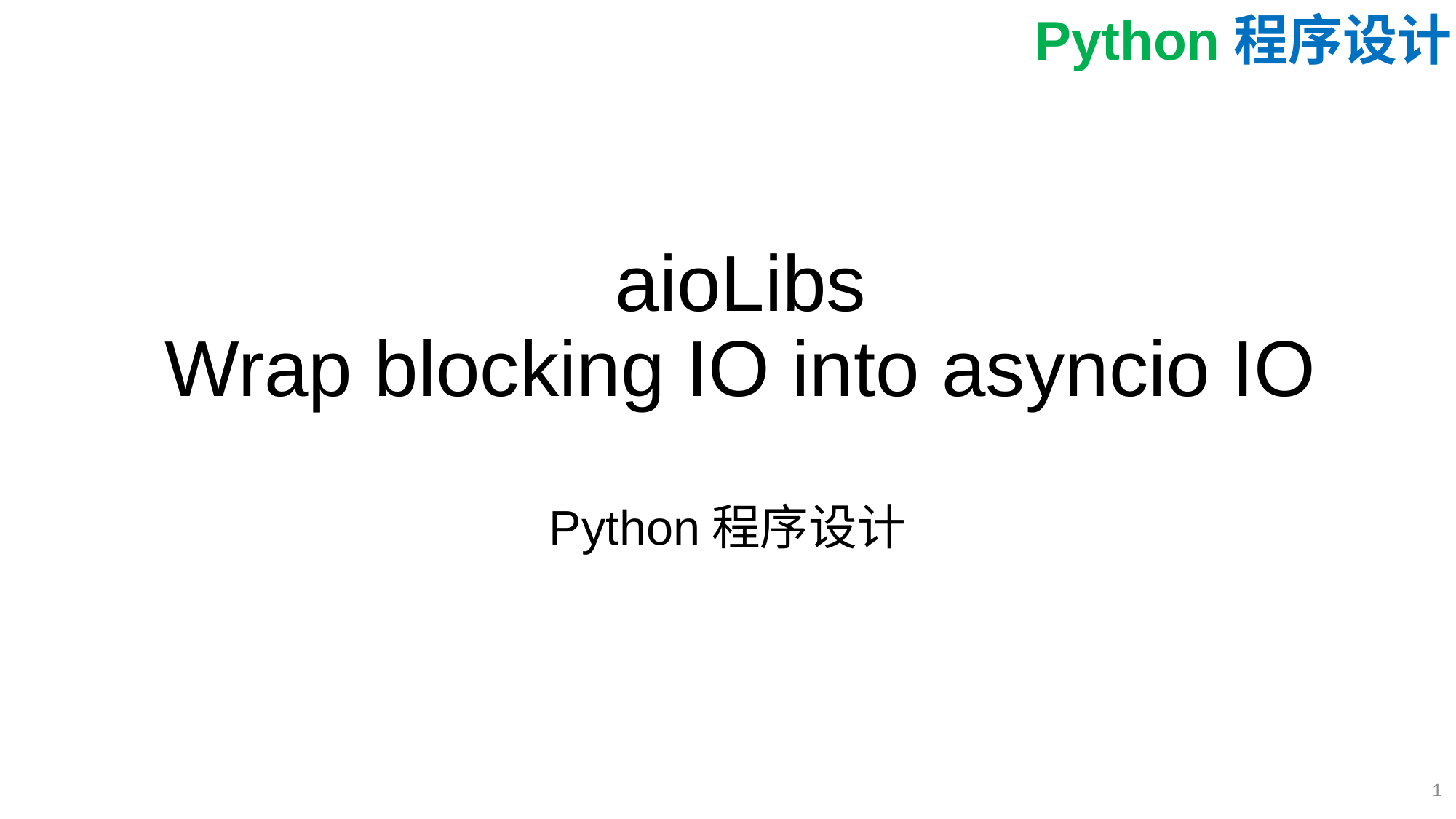

# aioLibs Wrap blocking IO into asyncio IO
Python程序设计
1